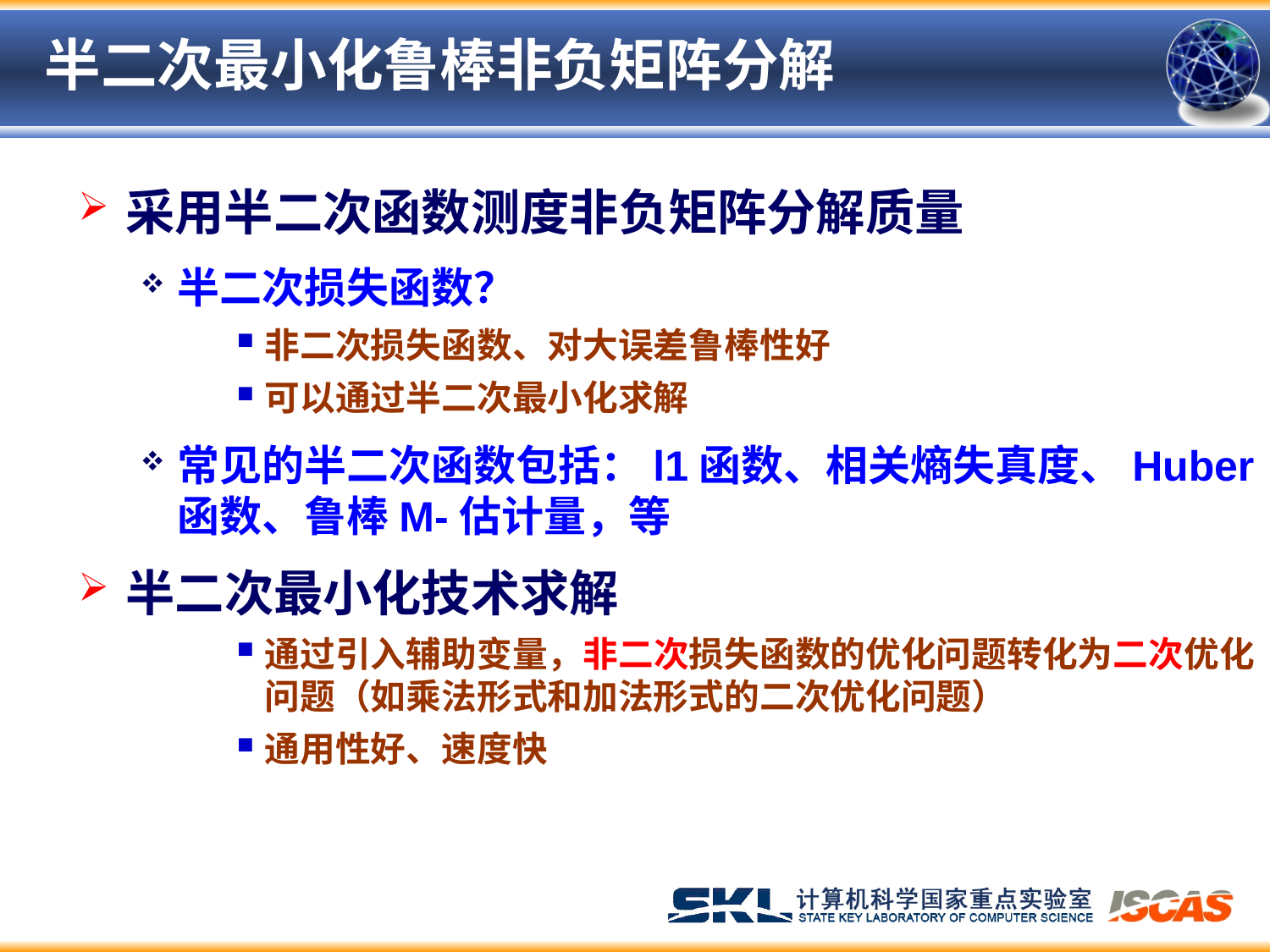

# 半二次最小化鲁棒非负矩阵分解
采用半二次函数测度非负矩阵分解质量
半二次损失函数？
非二次损失函数、对大误差鲁棒性好
可以通过半二次最小化求解
常见的半二次函数包括：l1函数、相关熵失真度、Huber函数、鲁棒M-估计量，等
半二次最小化技术求解
通过引入辅助变量，非二次损失函数的优化问题转化为二次优化问题（如乘法形式和加法形式的二次优化问题）
通用性好、速度快